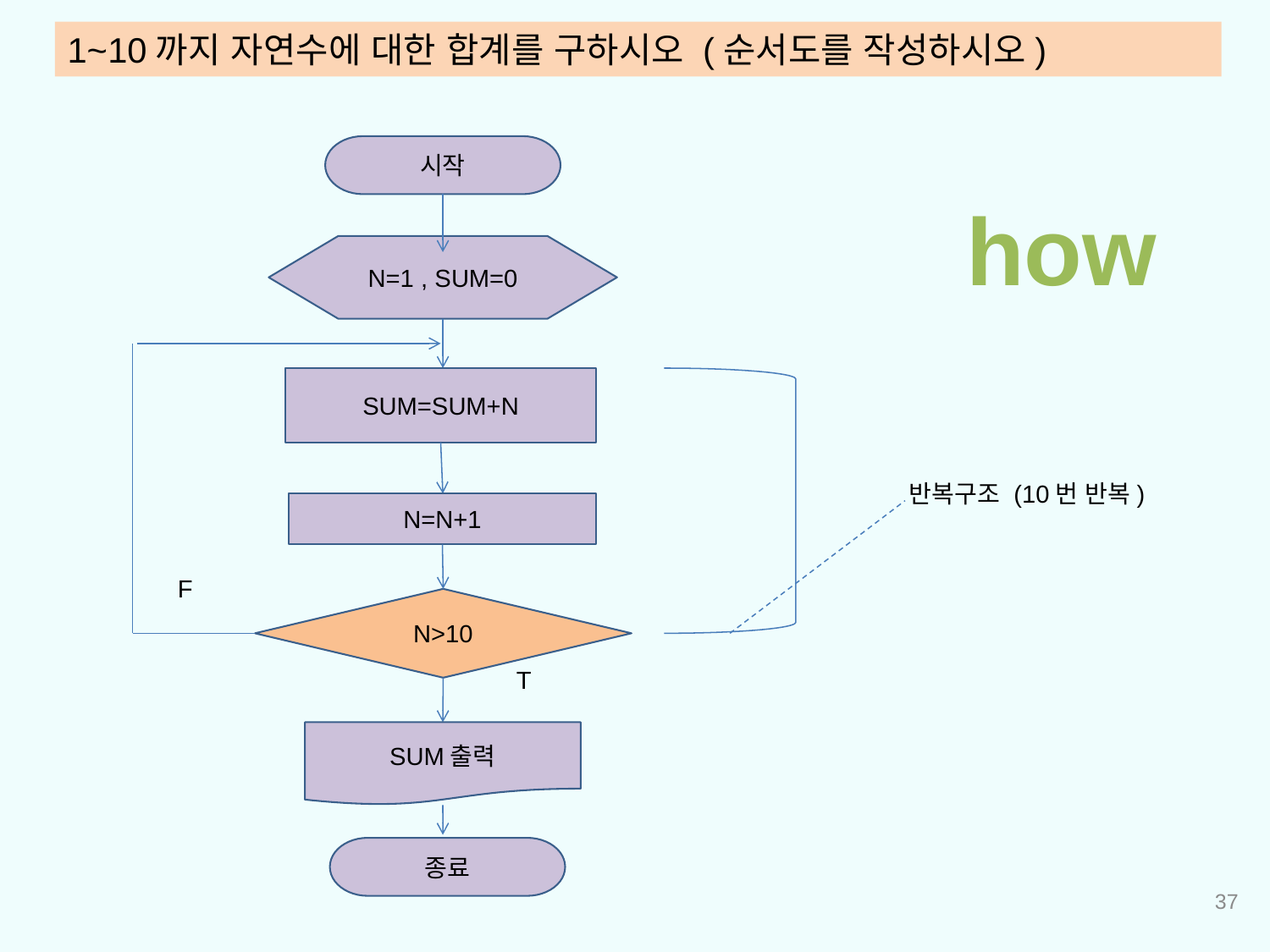

1~10까지 자연수에 대한 합계를 구하시오 (순서도를 작성하시오)
시작
how
N=1 , SUM=0
F

SUM=SUM+N
반복구조 (10번 반복)
N=N+1
N>10
T
SUM출력
종료
37